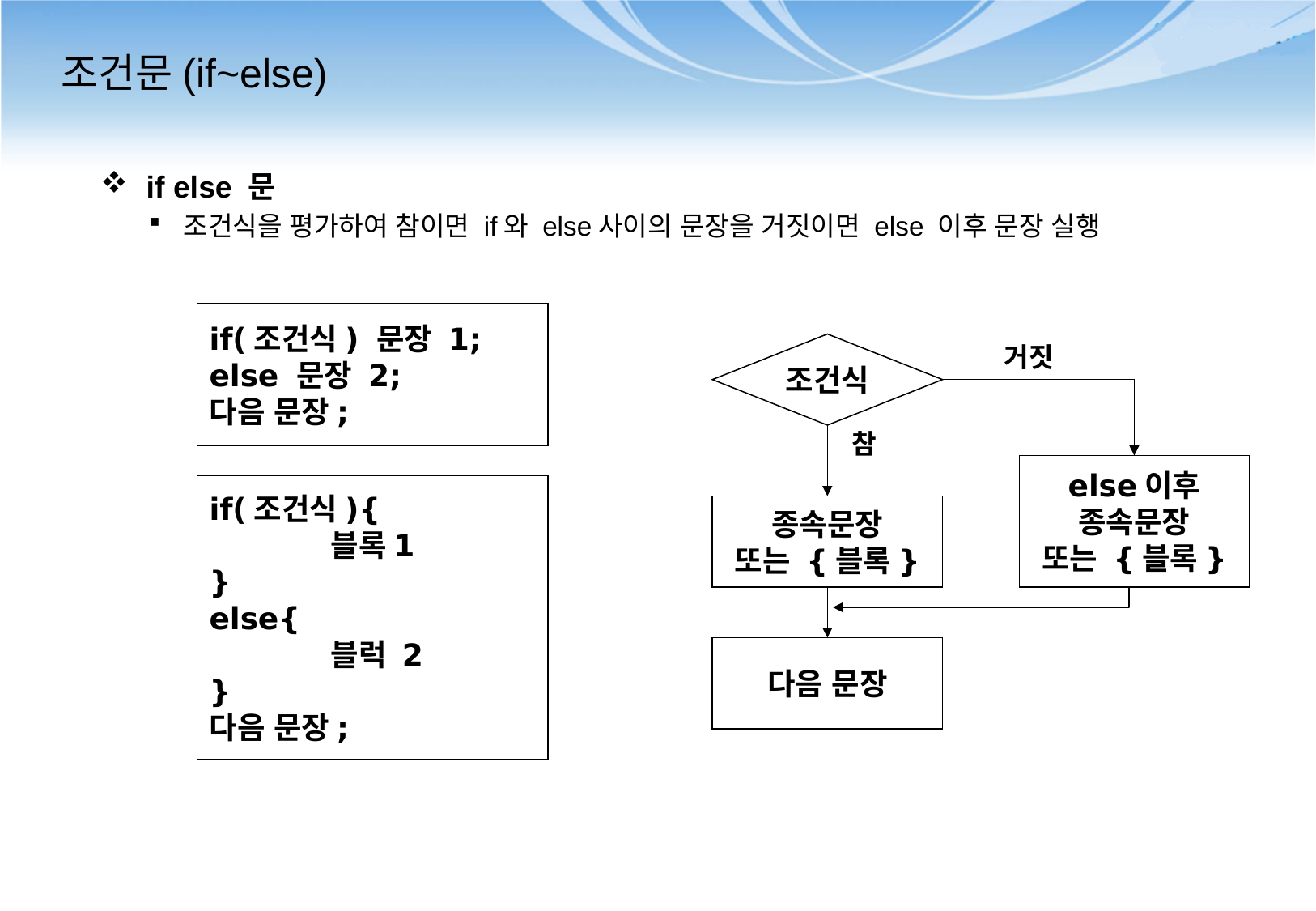

# 조건문(if~else)
if else 문
조건식을 평가하여 참이면 if와 else사이의 문장을 거짓이면 else 이후 문장 실행
if(조건식) 문장 1;
else 문장 2;
다음 문장;
조건식
거짓
참
else이후
종속문장
또는 {블록}
if(조건식){
	블록1
}
else{
	블럭 2
}
다음 문장;
종속문장
또는 {블록}

다음 문장